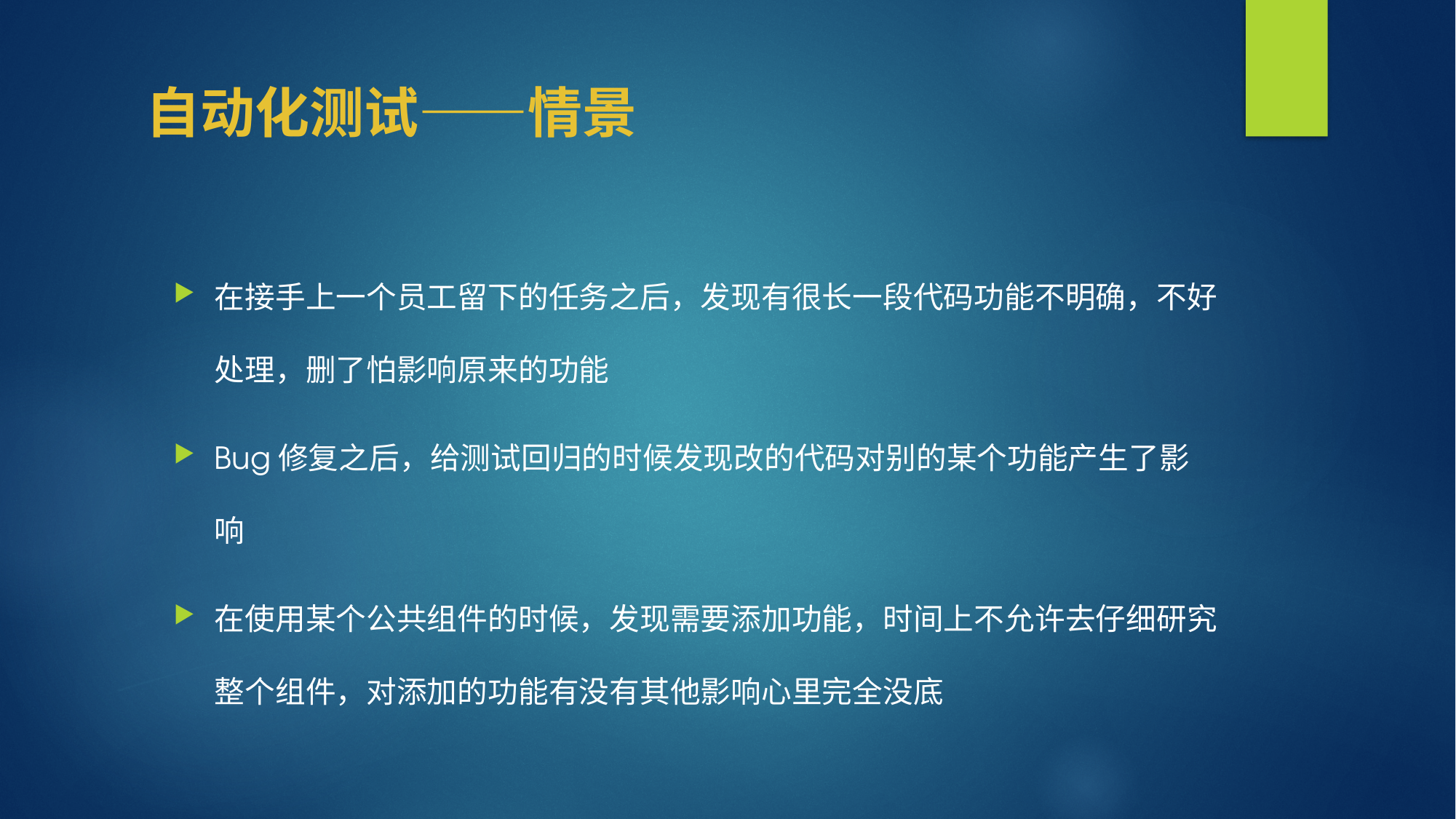

# 自动化测试——情景
在接手上一个员工留下的任务之后，发现有很长一段代码功能不明确，不好处理，删了怕影响原来的功能
Bug修复之后，给测试回归的时候发现改的代码对别的某个功能产生了影响
在使用某个公共组件的时候，发现需要添加功能，时间上不允许去仔细研究整个组件，对添加的功能有没有其他影响心里完全没底